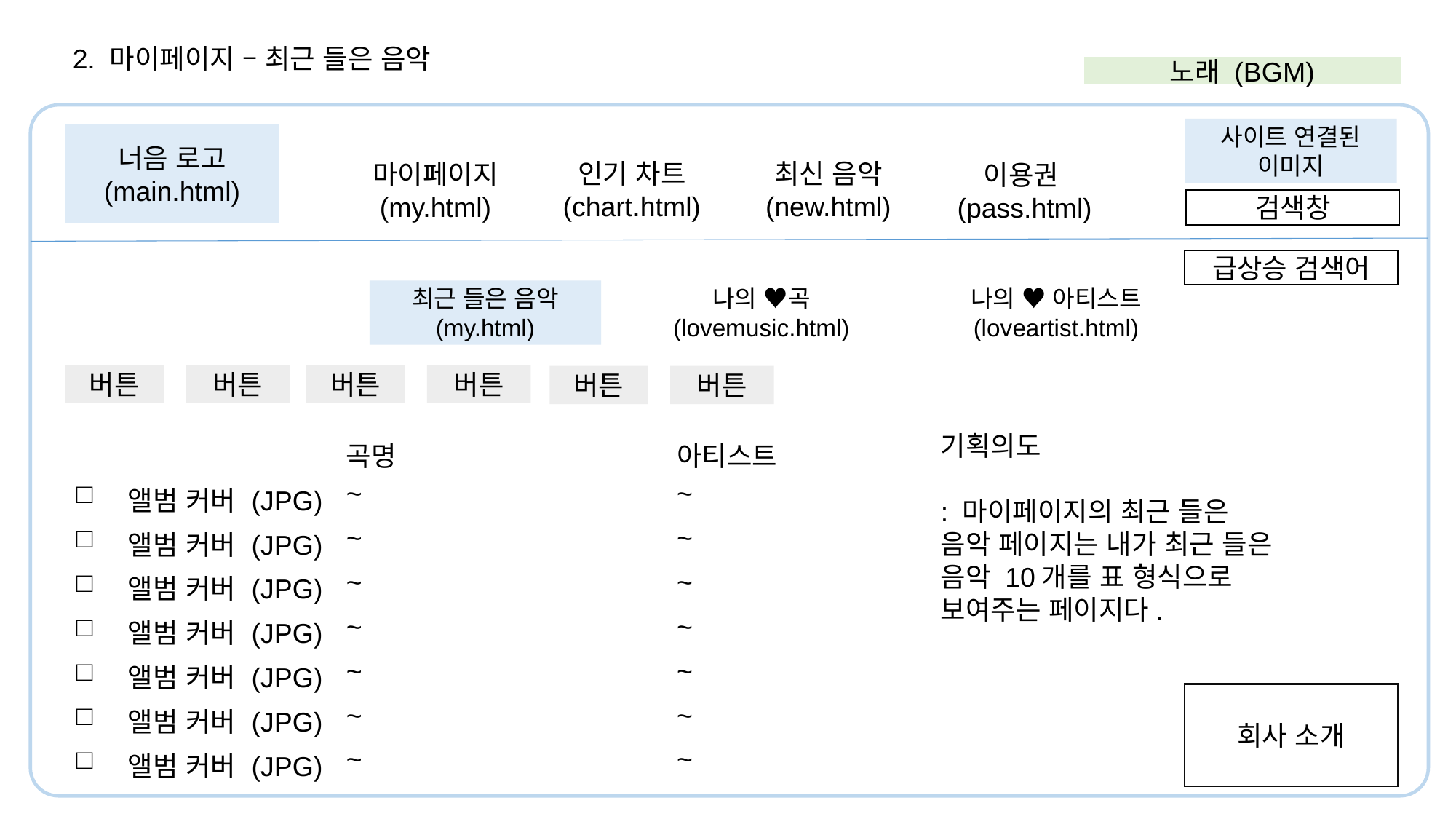

2. 마이페이지 – 최근 들은 음악
노래 (BGM)

사이트 연결된
이미지
너음 로고
(main.html)
최신 음악 (new.html)
마이페이지 (my.html)
인기 차트 (chart.html)
이용권(pass.html)
검색창
급상승 검색어
최근 들은 음악 (my.html)
나의 ♥곡 (lovemusic.html)
나의 ♥ 아티스트
(loveartist.html)
버튼
버튼
버튼
버튼
버튼
버튼
기획의도

: 마이페이지의 최근 들은 음악 페이지는 내가 최근 들은 음악 10개를 표 형식으로 보여주는 페이지다.
|  |  | 곡명 | 아티스트 |
| --- | --- | --- | --- |
| □ | 앨범 커버 (JPG) | ~ | ~ |
| □ | 앨범 커버 (JPG) | ~ | ~ |
| □ | 앨범 커버 (JPG) | ~ | ~ |
| □ | 앨범 커버 (JPG) | ~ | ~ |
| □ | 앨범 커버 (JPG) | ~ | ~ |
| □ | 앨범 커버 (JPG) | ~ | ~ |
| □ | 앨범 커버 (JPG) | ~ | ~ |
회사 소개